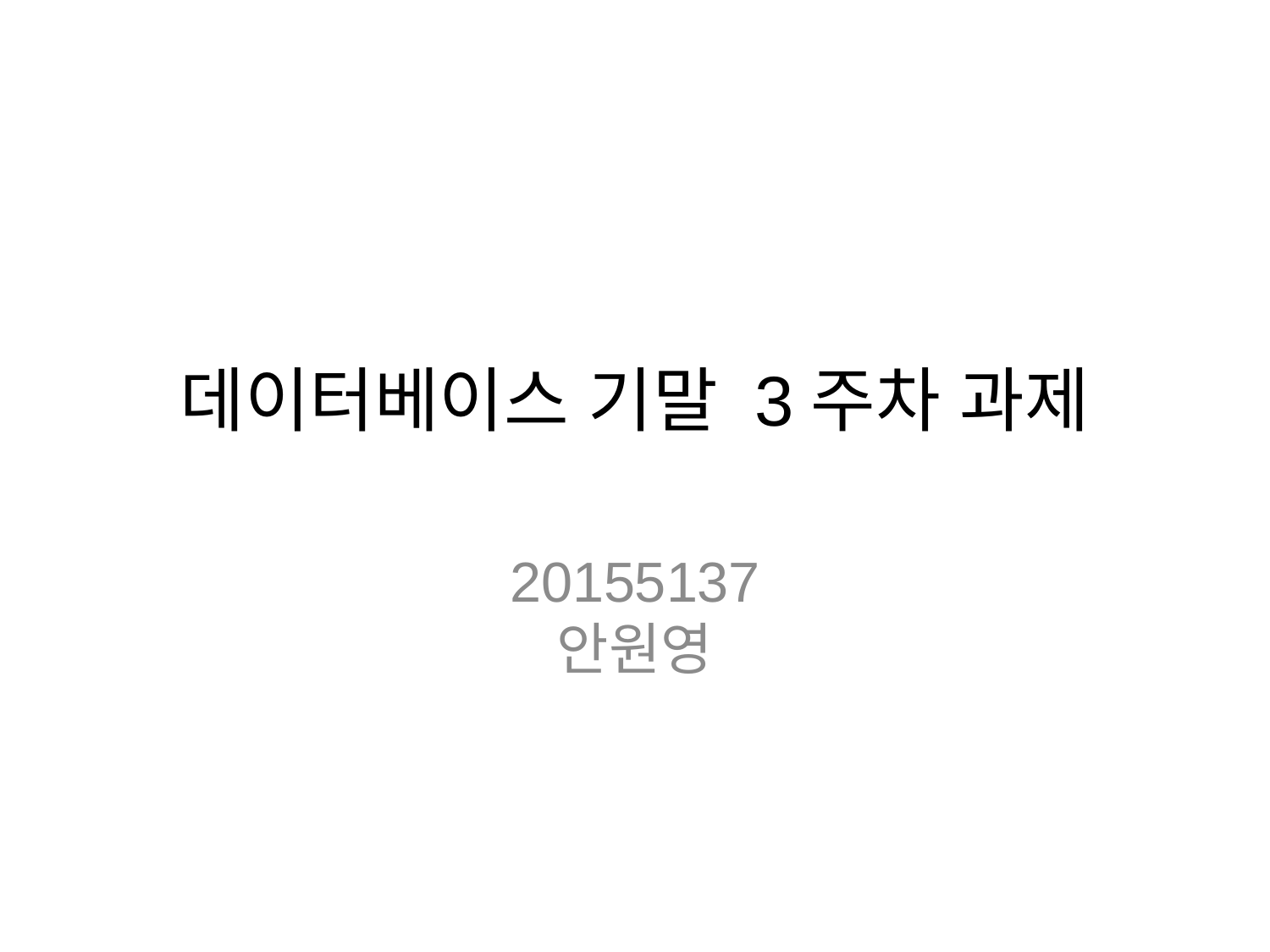

# 데이터베이스 기말 3주차 과제
20155137
안원영